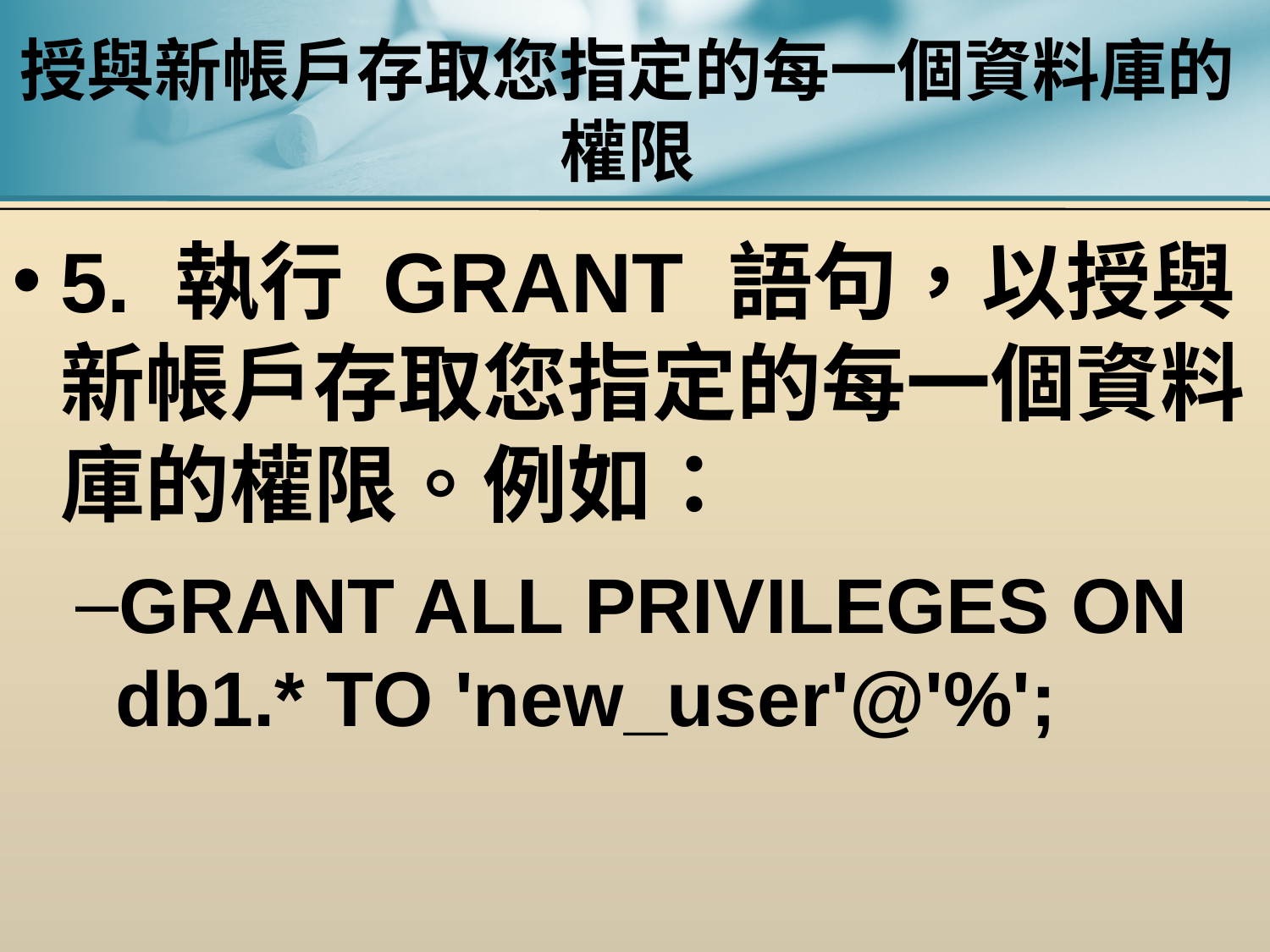

# 授與新帳戶存取您指定的每一個資料庫的權限
5. 執行 GRANT 語句，以授與新帳戶存取您指定的每一個資料庫的權限。例如：
GRANT ALL PRIVILEGES ON db1.* TO 'new_user'@'%';